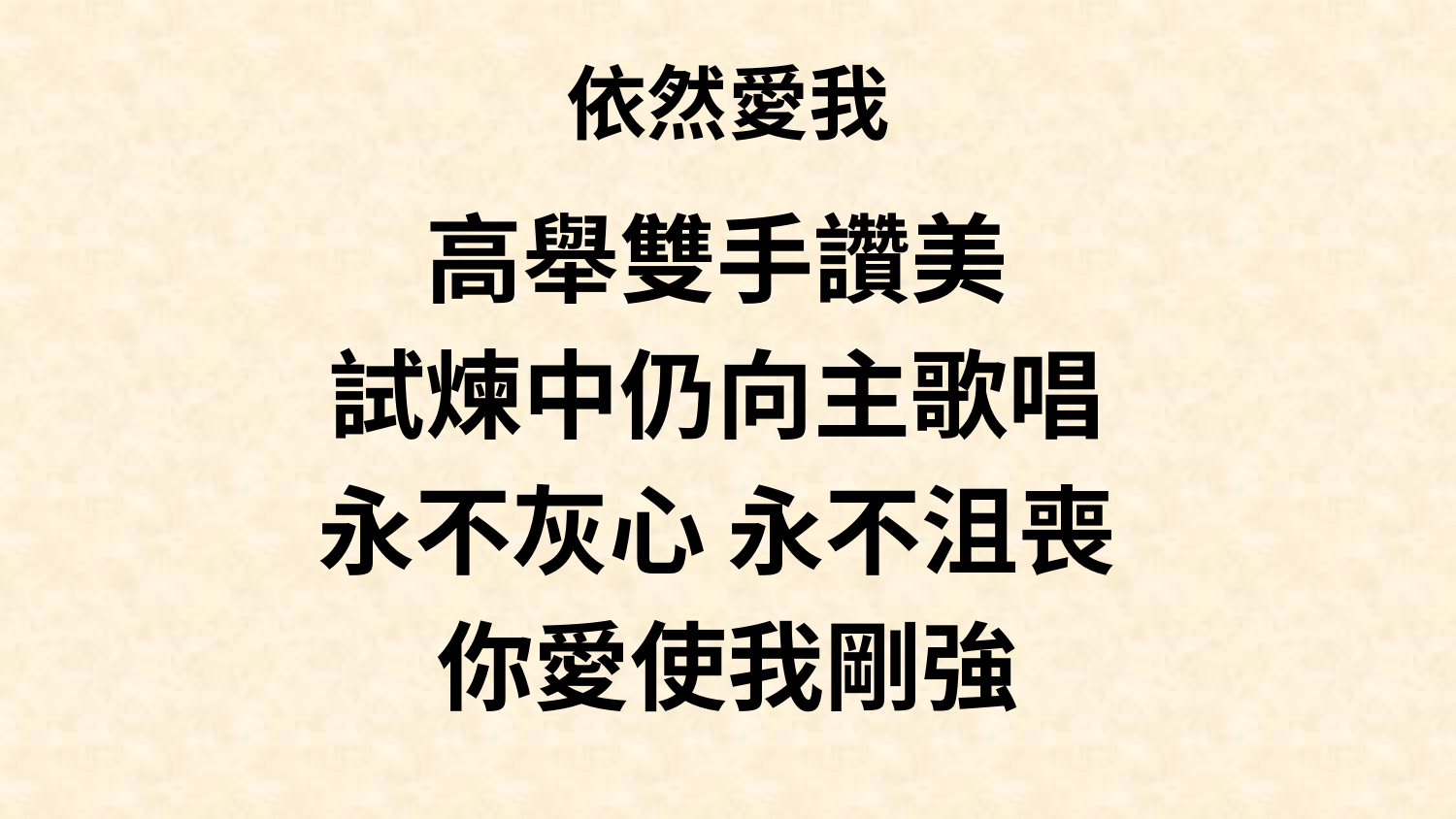

# 依然愛我
高舉雙手讚美
試煉中仍向主歌唱
永不灰心 永不沮喪
你愛使我剛強